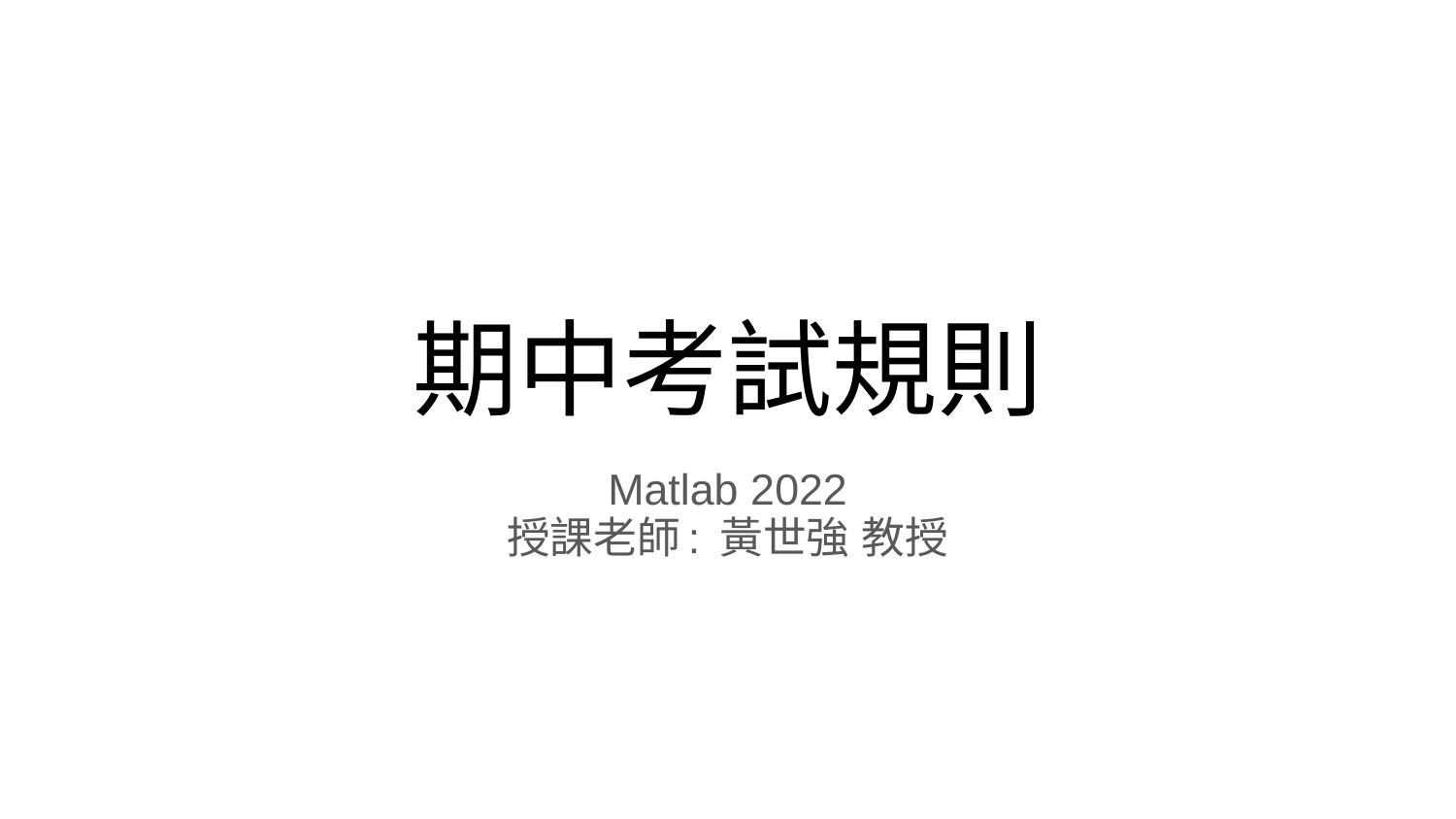

# 期中考試規則
Matlab 2022
授課老師: 黃世強 教授